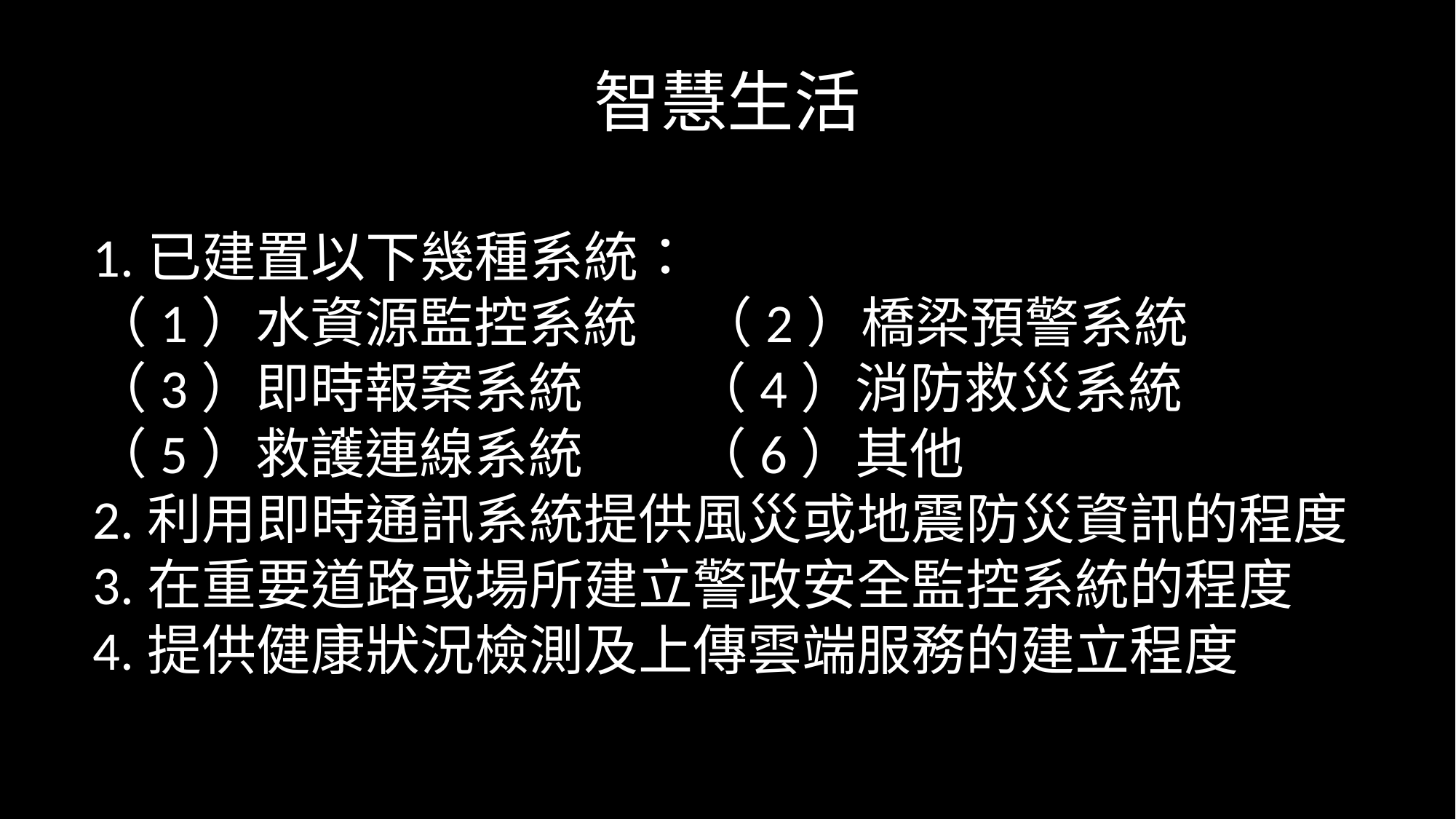

# 智慧生活
1.已建置以下幾種系統：
（1）水資源監控系統     （2）橋梁預警系統
（3）即時報案系統         （4）消防救災系統
（5）救護連線系統         （6）其他
2.利用即時通訊系統提供風災或地震防災資訊的程度
3.在重要道路或場所建立警政安全監控系統的程度
4.提供健康狀況檢測及上傳雲端服務的建立程度